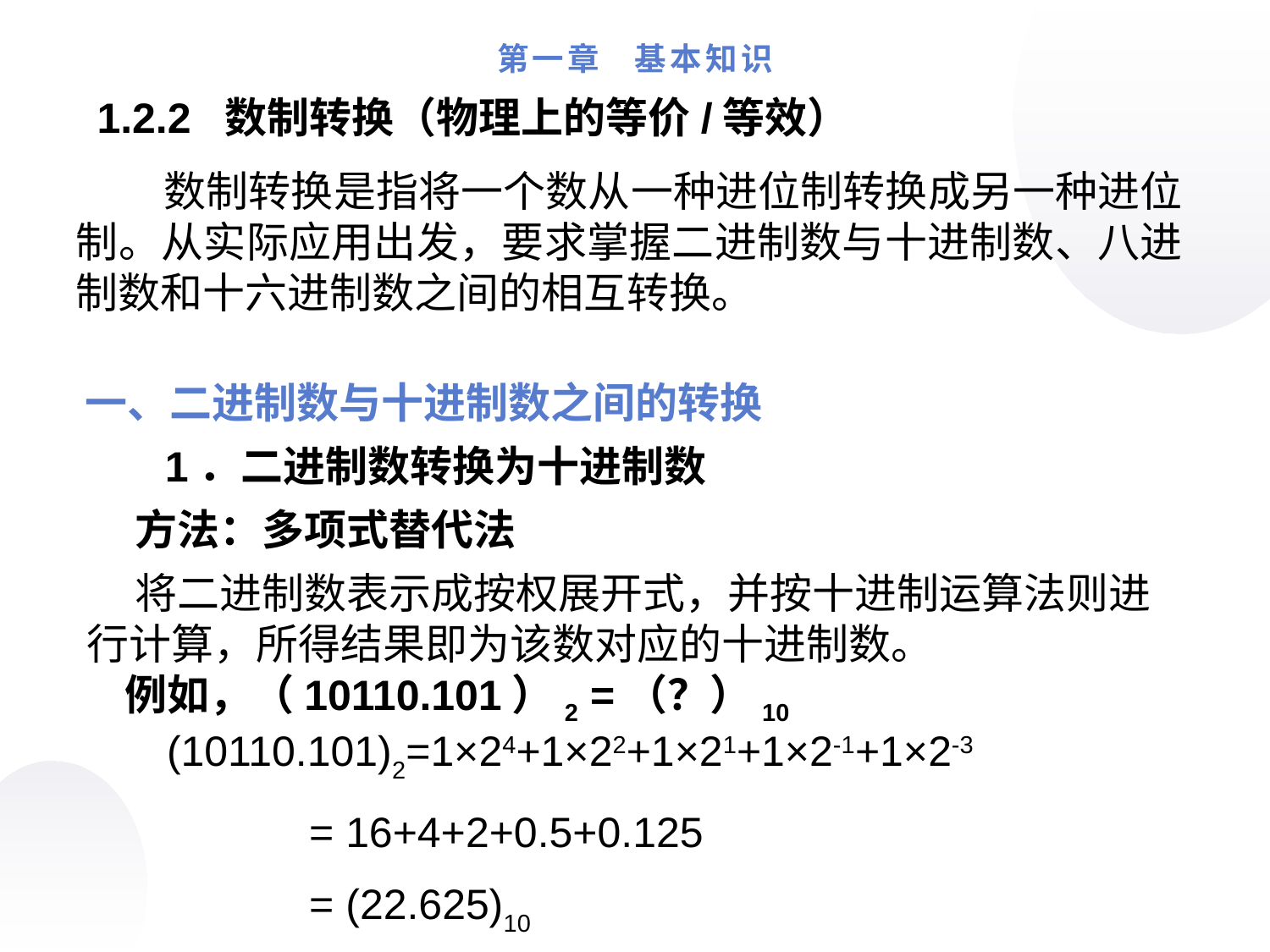

第一章   基本知识
1.2.2  数制转换（物理上的等价/等效）
        数制转换是指将一个数从一种进位制转换成另一种进位制。从实际应用出发，要求掌握二进制数与十进制数、八进制数和十六进制数之间的相互转换。
一、二进制数与十进制数之间的转换
  1．二进制数转换为十进制数
    方法：多项式替代法
    将二进制数表示成按权展开式，并按十进制运算法则进行计算，所得结果即为该数对应的十进制数。
    例如，（10110.101）2 =（？）10
     (10110.101)2=1×24+1×22+1×21+1×2-1+1×2-3
                 = 16+4+2+0.5+0.125
                 = (22.625)10

6